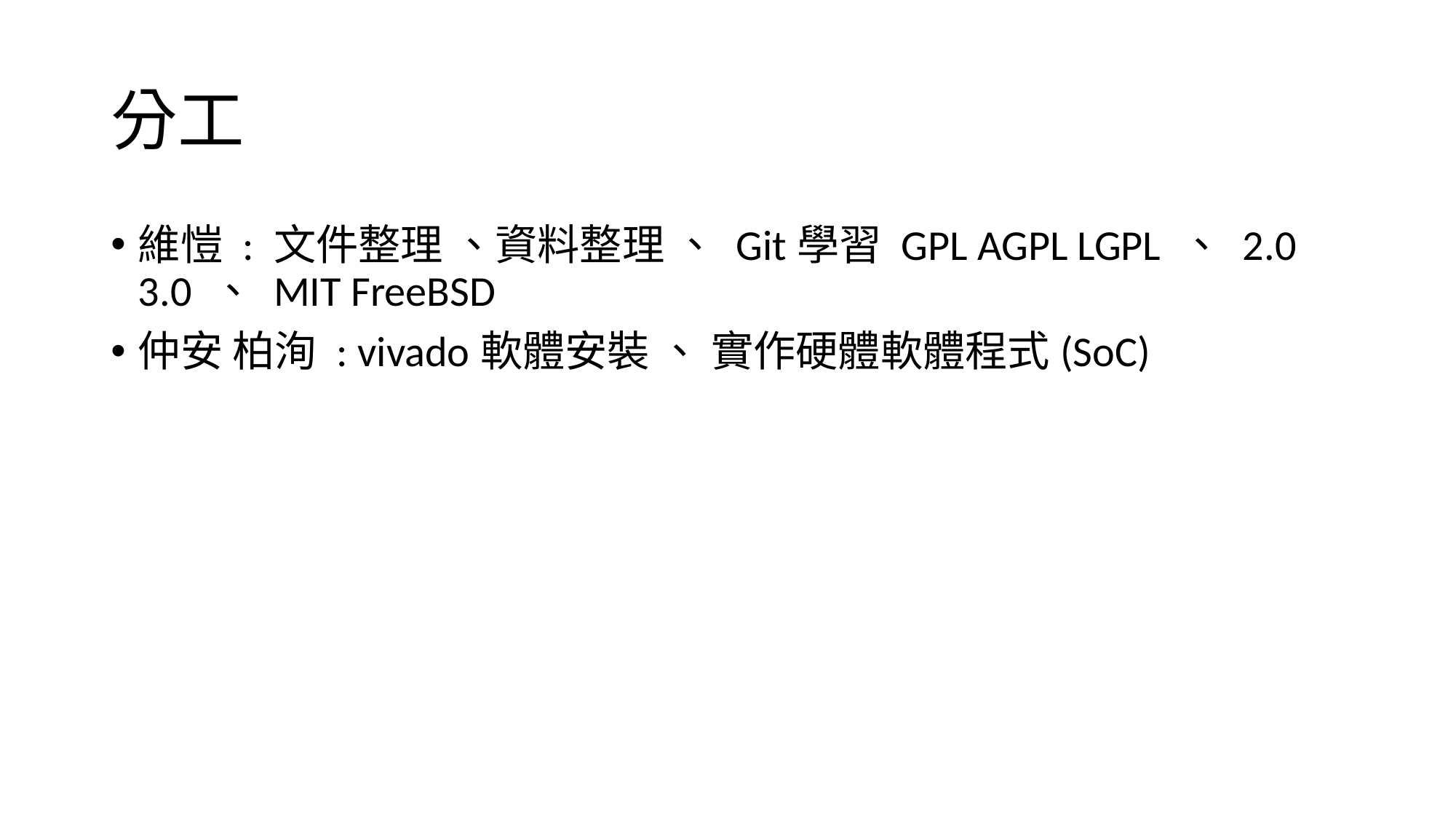

# 分工
維愷 : 文件整理 、資料整理 、 Git學習 GPL AGPL LGPL 、 2.0 3.0 、 MIT FreeBSD
仲安 柏洵 : vivado軟體安裝 、 實作硬體軟體程式(SoC)